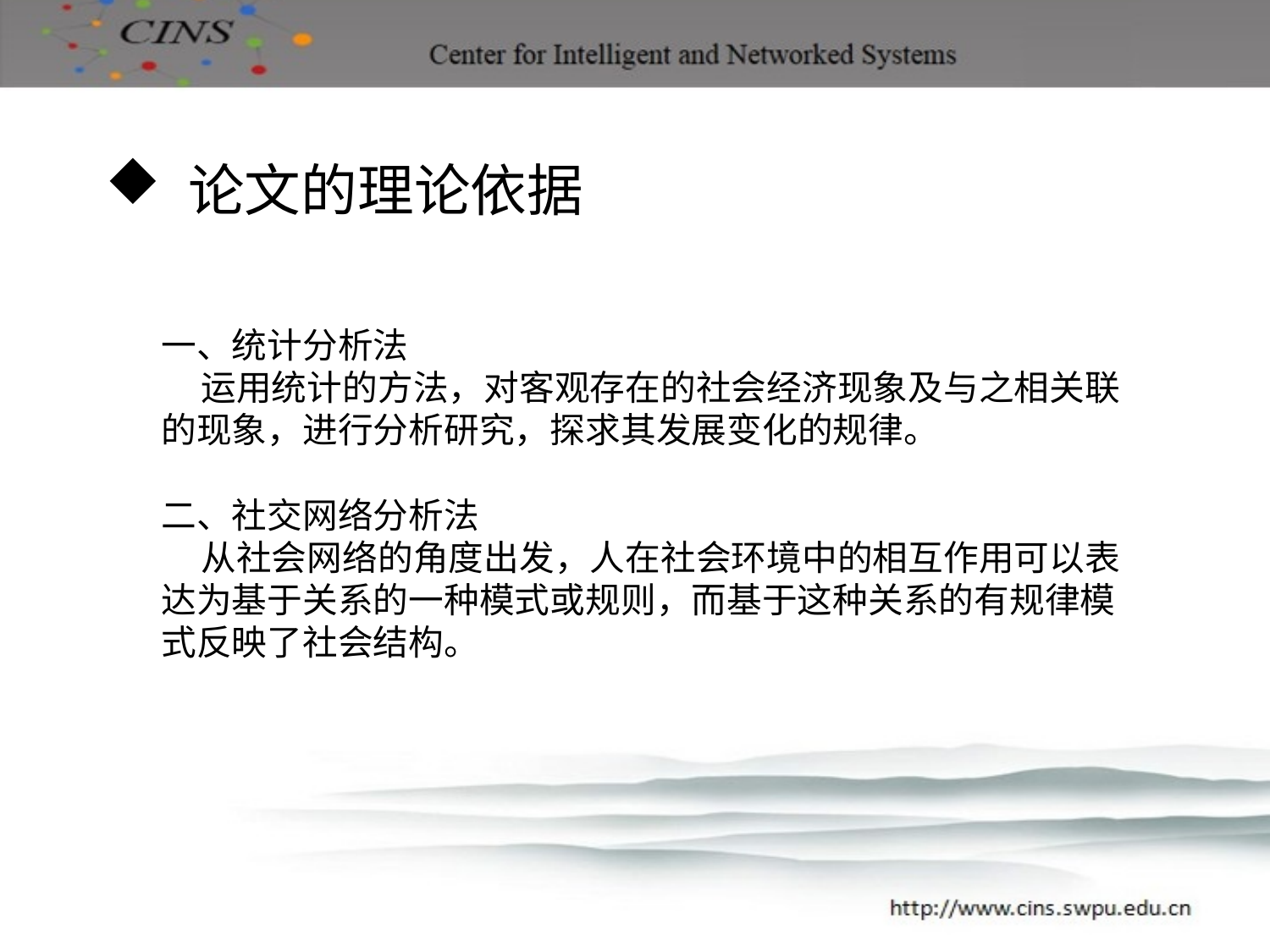

论文的理论依据
一、统计分析法
    运用统计的方法，对客观存在的社会经济现象及与之相关联的现象，进行分析研究，探求其发展变化的规律。

二、社交网络分析法
    从社会网络的角度出发，人在社会环境中的相互作用可以表达为基于关系的一种模式或规则，而基于这种关系的有规律模式反映了社会结构。